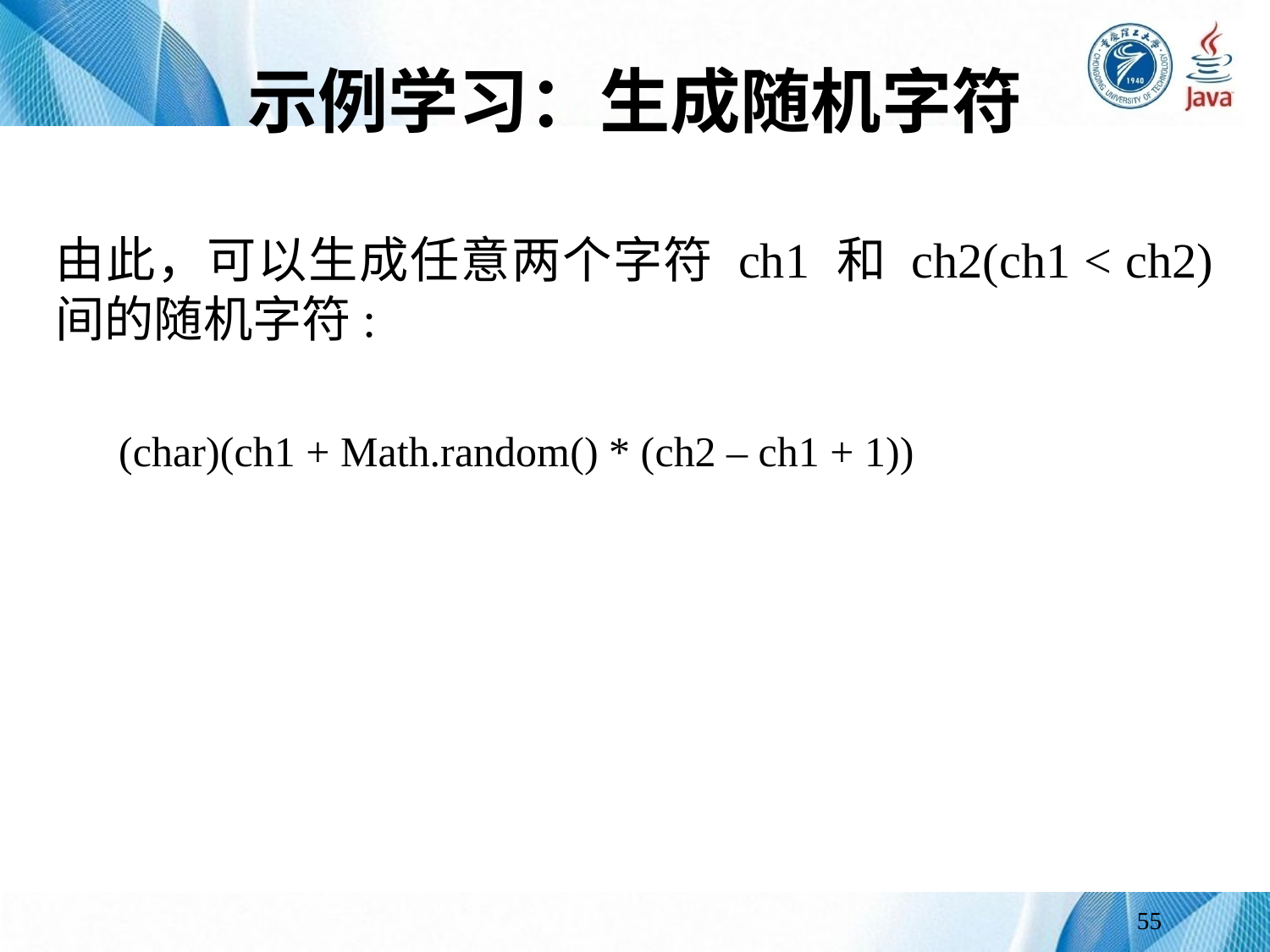

# 示例学习：生成随机字符
由此，可以生成任意两个字符 ch1 和 ch2(ch1 < ch2)间的随机字符:

(char)(ch1 + Math.random() * (ch2 – ch1 + 1))

55